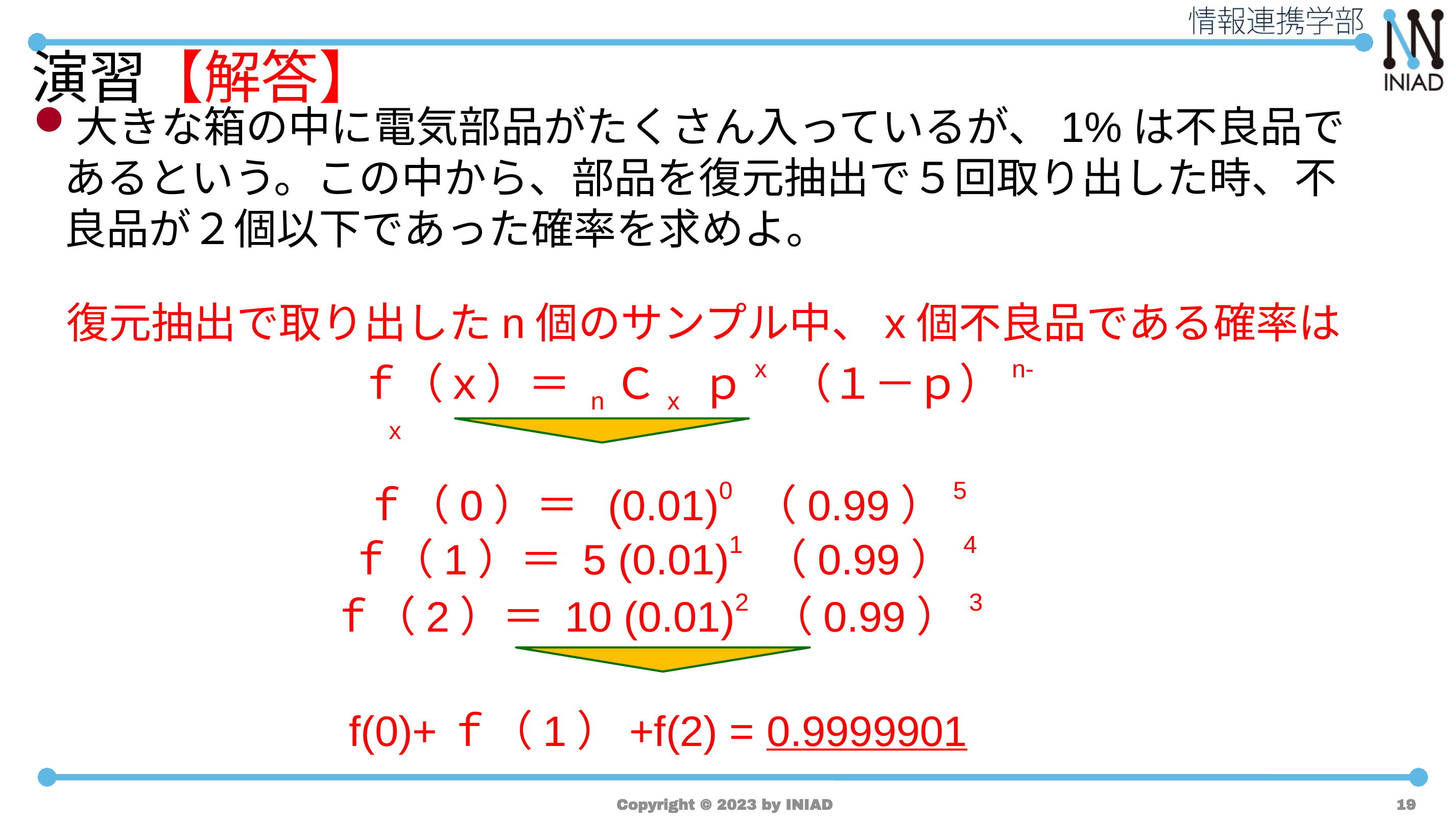

# 演習【解答】
大きな箱の中に電気部品がたくさん入っているが、1%は不良品であるという。この中から、部品を復元抽出で５回取り出した時、不良品が２個以下であった確率を求めよ。
復元抽出で取り出したn個のサンプル中、x個不良品である確率は
ｆ（ｘ）＝ nＣx ｐx （１－ｐ）n-x

ｆ（0）＝  (0.01)0 （0.99）5
ｆ（1）＝ 5 (0.01)1 （0.99）4
ｆ（2）＝ 10 (0.01)2 （0.99）3

f(0)+ｆ（1）+f(2) = 0.9999901
Copyright © 2023 by INIAD
19